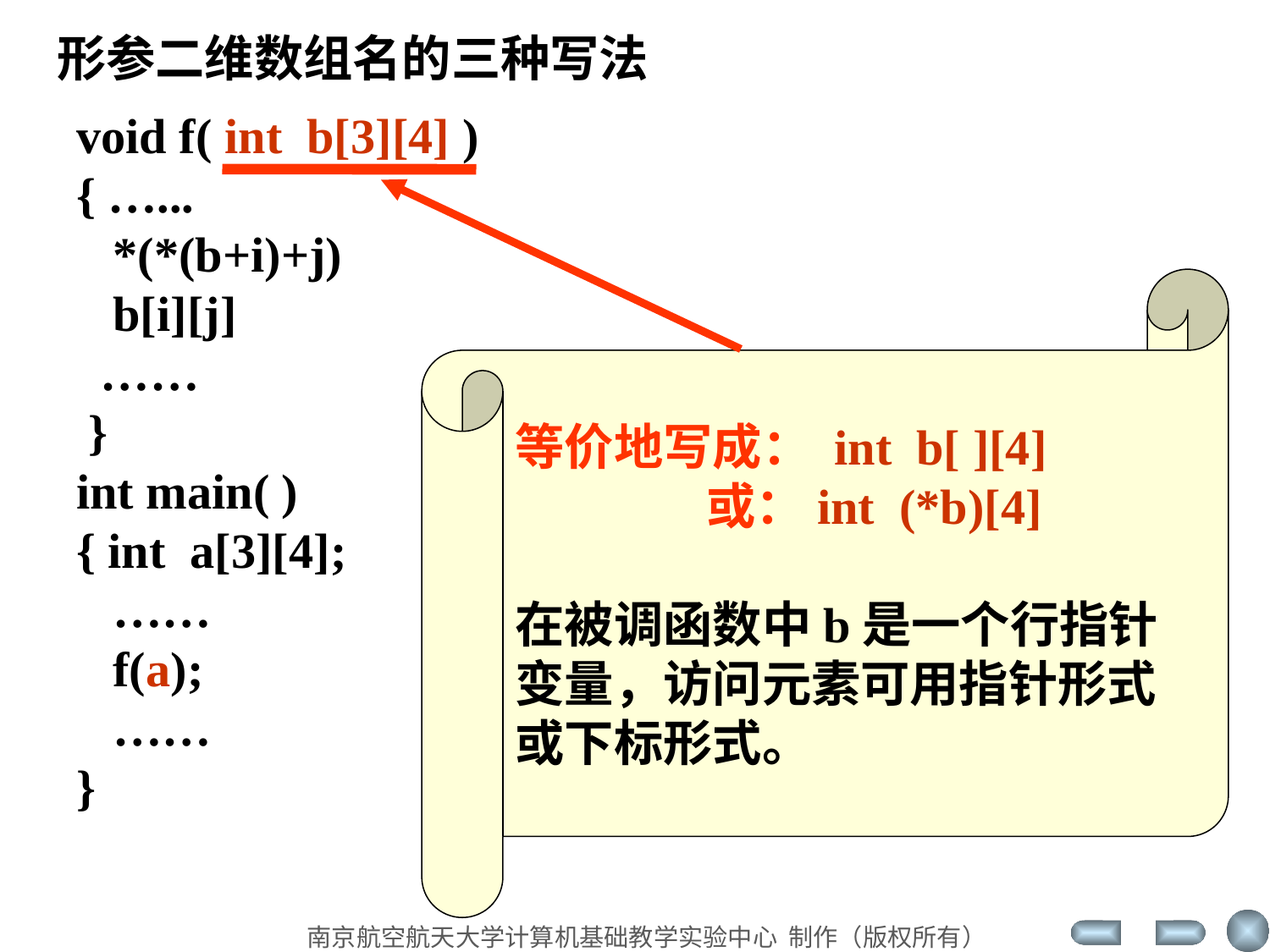

形参二维数组名的三种写法
void f( int  b[3][4] )
{ …...
   *(*(b+i)+j)
   b[i][j]
  ……
 }
int main( )
{ int  a[3][4];
   ……
   f(a);
   ……
}

等价地写成： int  b[ ][4]
                或：int  (*b)[4]

在被调函数中b是一个行指针变量，访问元素可用指针形式或下标形式。